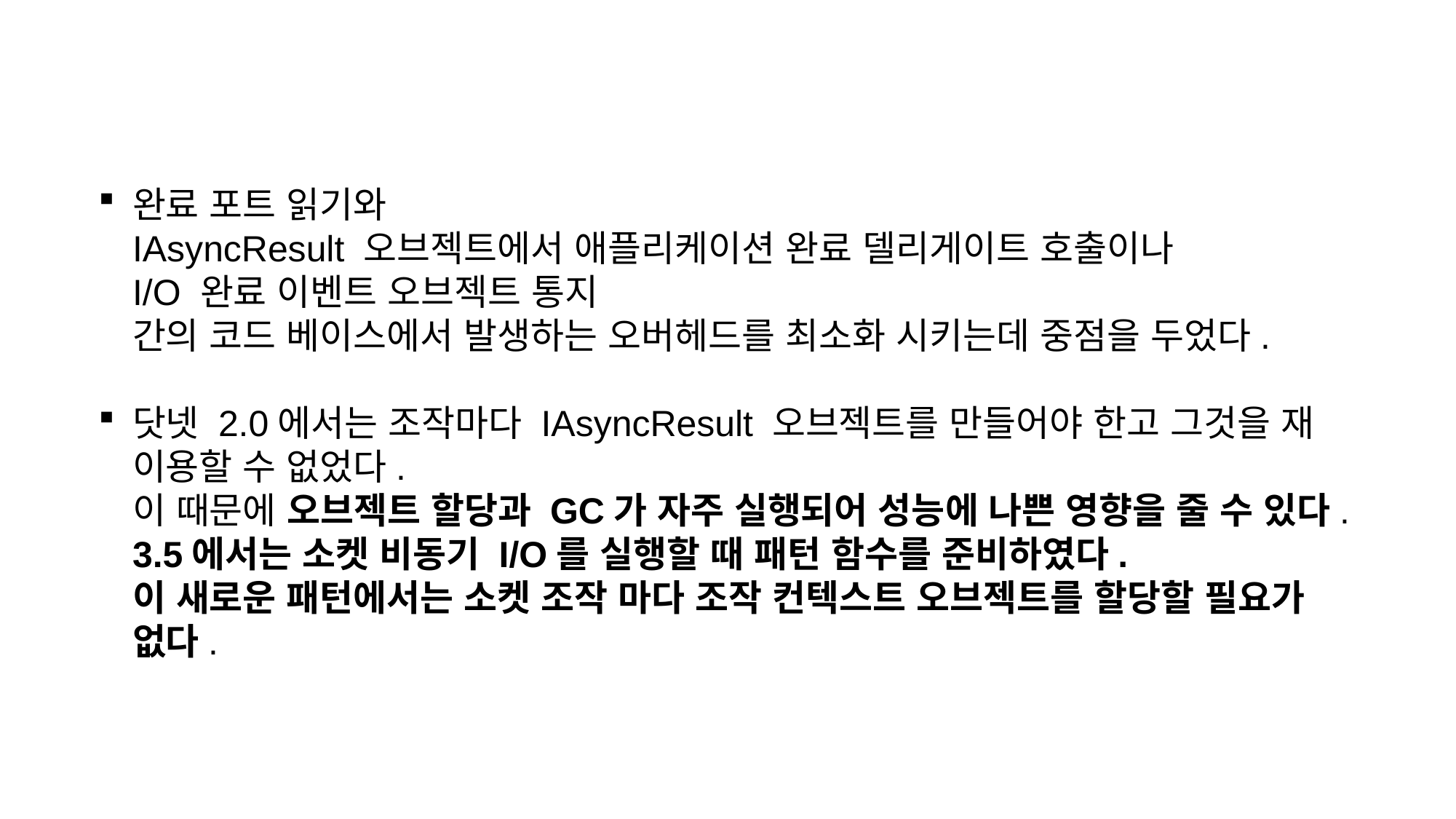

완료 포트 읽기와
IAsyncResult 오브젝트에서 애플리케이션 완료 델리게이트 호출이나
I/O 완료 이벤트 오브젝트 통지
간의 코드 베이스에서 발생하는 오버헤드를 최소화 시키는데 중점을 두었다.
닷넷 2.0에서는 조작마다 IAsyncResult 오브젝트를 만들어야 한고 그것을 재 이용할 수 없었다.
이 때문에 오브젝트 할당과 GC가 자주 실행되어 성능에 나쁜 영향을 줄 수 있다.
3.5에서는 소켓 비동기 I/O를 실행할 때 패턴 함수를 준비하였다.
이 새로운 패턴에서는 소켓 조작 마다 조작 컨텍스트 오브젝트를 할당할 필요가 없다.